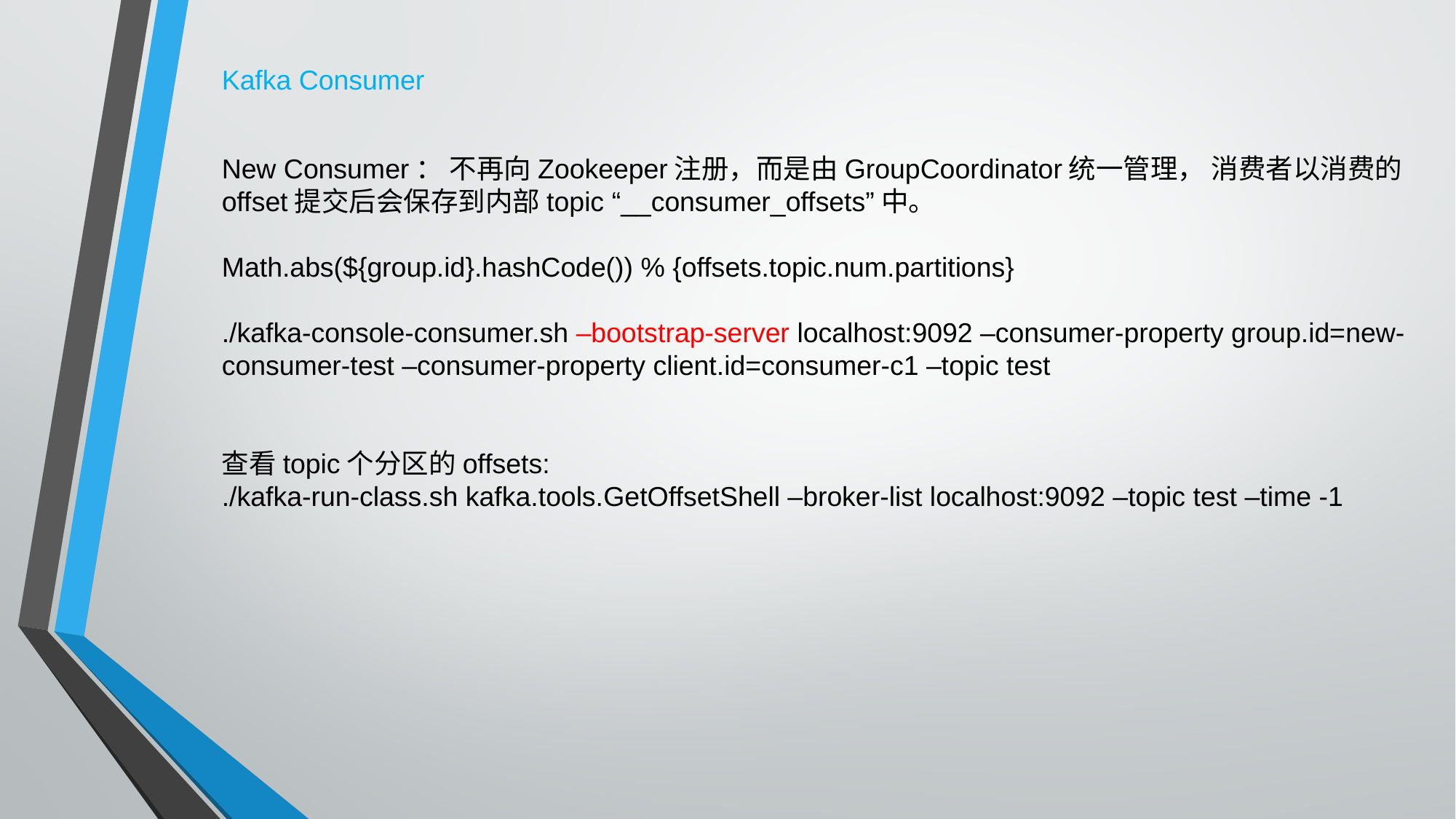

Kafka Consumer
New Consumer： 不再向Zookeeper注册，而是由GroupCoordinator统一管理， 消费者以消费的offset提交后会保存到内部topic “__consumer_offsets”中。

Math.abs(${group.id}.hashCode()) % {offsets.topic.num.partitions}

./kafka-console-consumer.sh –bootstrap-server localhost:9092 –consumer-property group.id=new-consumer-test –consumer-property client.id=consumer-c1 –topic test

查看topic个分区的offsets:
./kafka-run-class.sh kafka.tools.GetOffsetShell –broker-list localhost:9092 –topic test –time -1